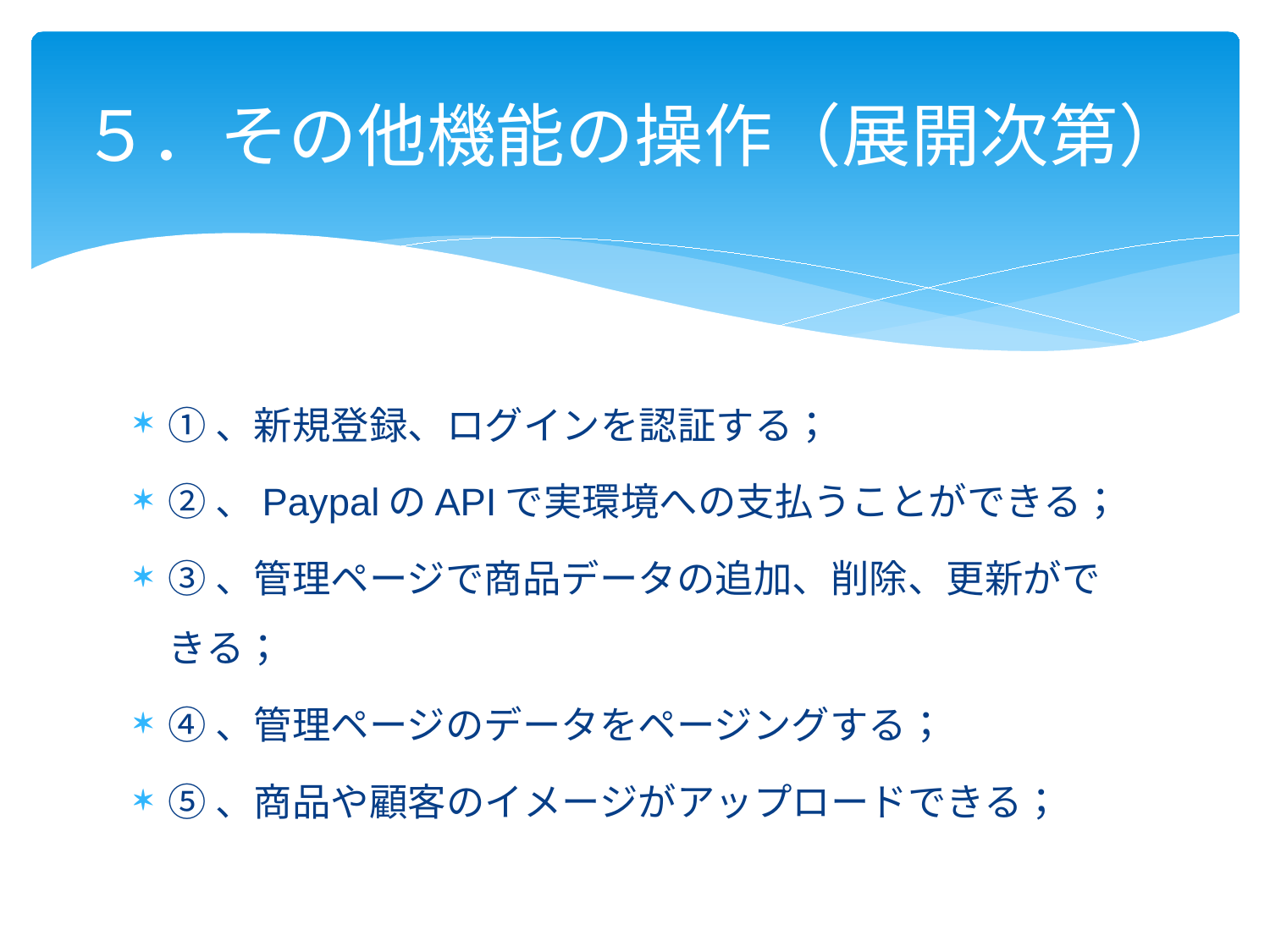

# ５．その他機能の操作（展開次第）
①、新規登録、ログインを認証する；
②、PaypalのAPIで実環境への支払うことができる；
③、管理ページで商品データの追加、削除、更新ができる；
④、管理ページのデータをページングする；
⑤、商品や顧客のイメージがアップロードできる；